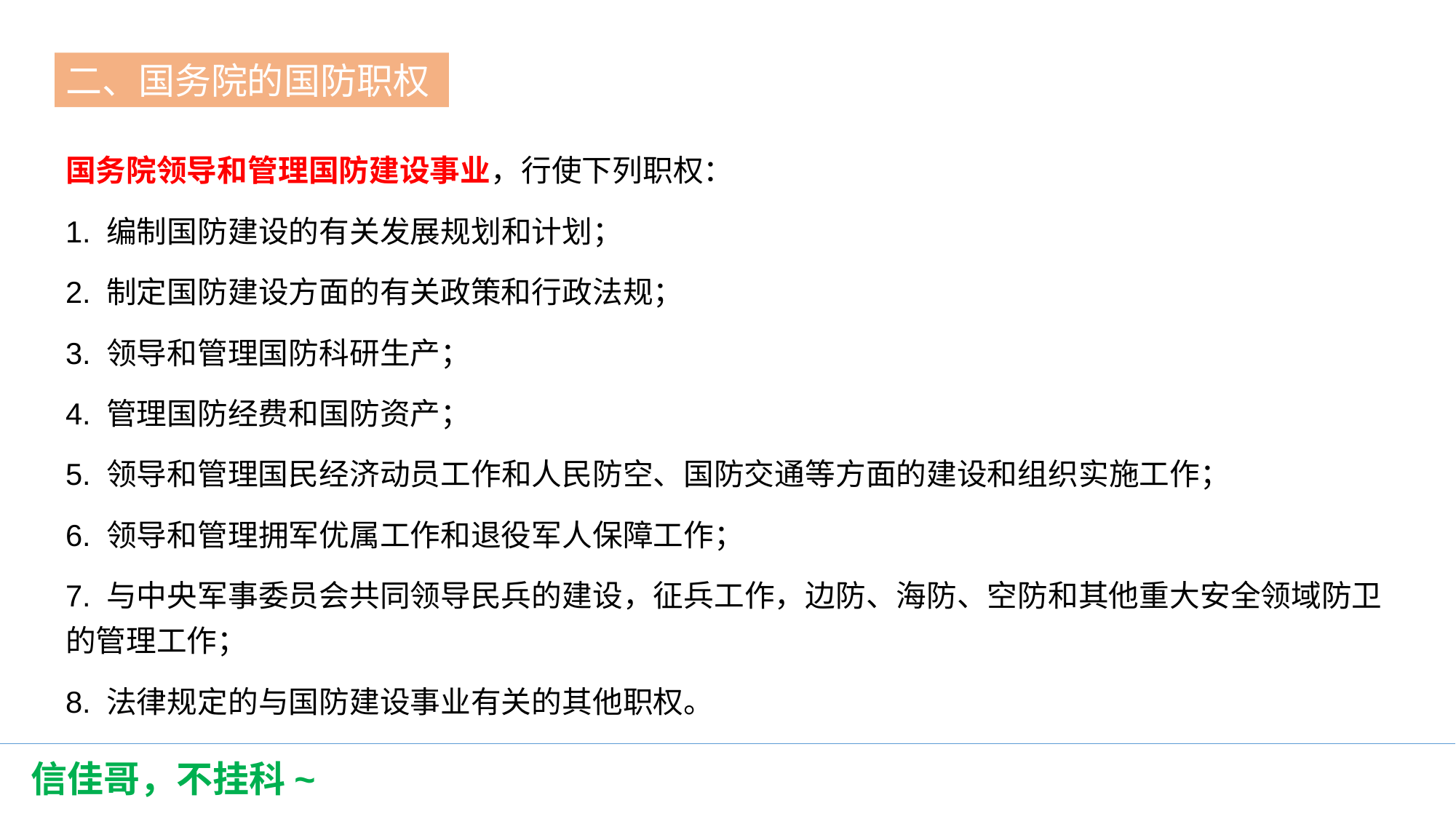

二、国务院的国防职权
第一节
国务院领导和管理国防建设事业，行使下列职权：
1. 编制国防建设的有关发展规划和计划；
2. 制定国防建设方面的有关政策和行政法规；
3. 领导和管理国防科研生产；
4. 管理国防经费和国防资产；
5. 领导和管理国民经济动员工作和人民防空、国防交通等方面的建设和组织实施工作；
6. 领导和管理拥军优属工作和退役军人保障工作；
7. 与中央军事委员会共同领导民兵的建设，征兵工作，边防、海防、空防和其他重大安全领域防卫的管理工作；
8. 法律规定的与国防建设事业有关的其他职权。